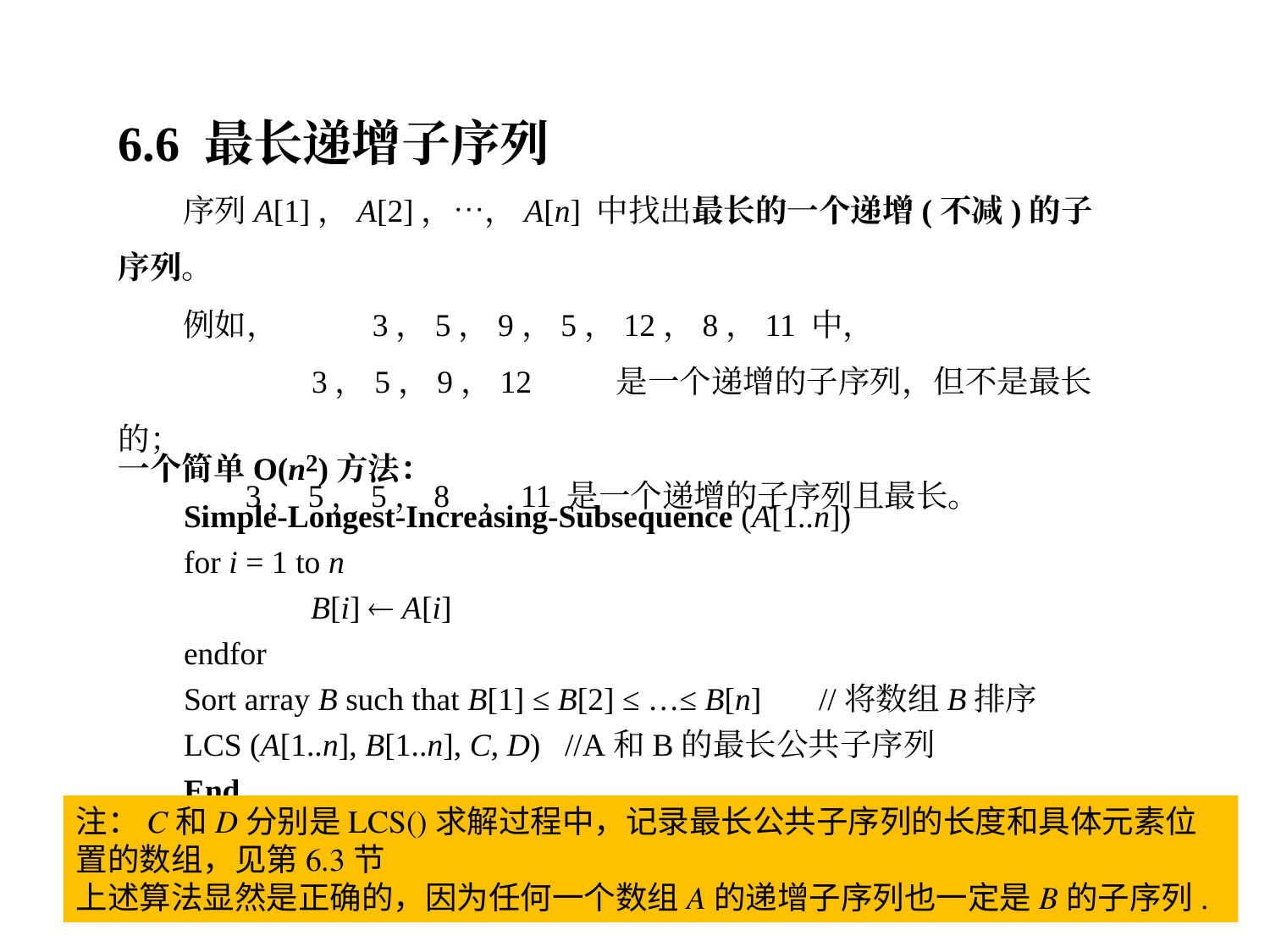

6.6 最长递增子序列
序列A[1]，A[2]，…，A[n] 中找出最长的一个递增(不减)的子序列。
例如，	3，5，9，5，12，8，11 中，
                3，5，9，12         是一个递增的子序列，但不是最长的；
	3，5，5，8   ，11 是一个递增的子序列且最长。
一个简单O(n2)方法：
Simple-Longest-Increasing-Subsequence (A[1..n])
for i = 1 to n
 	B[i] ← A[i]
endfor
Sort array B such that B[1] ≤ B[2] ≤ …≤ B[n] 	//将数组B排序
LCS (A[1..n], B[1..n], C, D) 	//A和B的最长公共子序列
End
注：C和D分别是LCS()求解过程中，记录最长公共子序列的长度和具体元素位置的数组，见第6.3节
上述算法显然是正确的，因为任何一个数组A的递增子序列也一定是B的子序列.
6-36